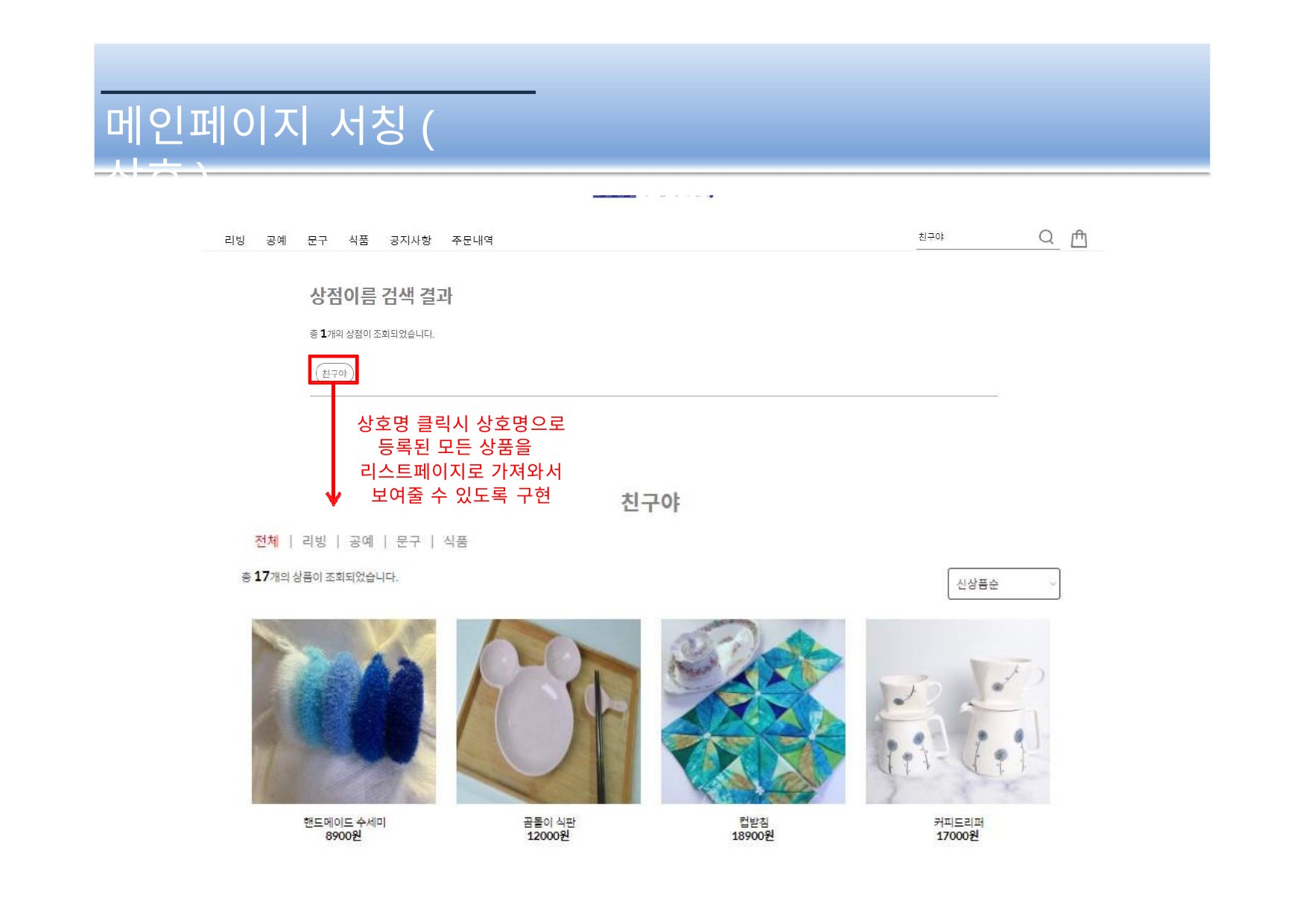

# 메인페이지 서칭(상호)

상호명 클릭시 상호명으로
등록된 모든 상품을
리스트페이지로 가져와서
보여줄 수 있도록 구현